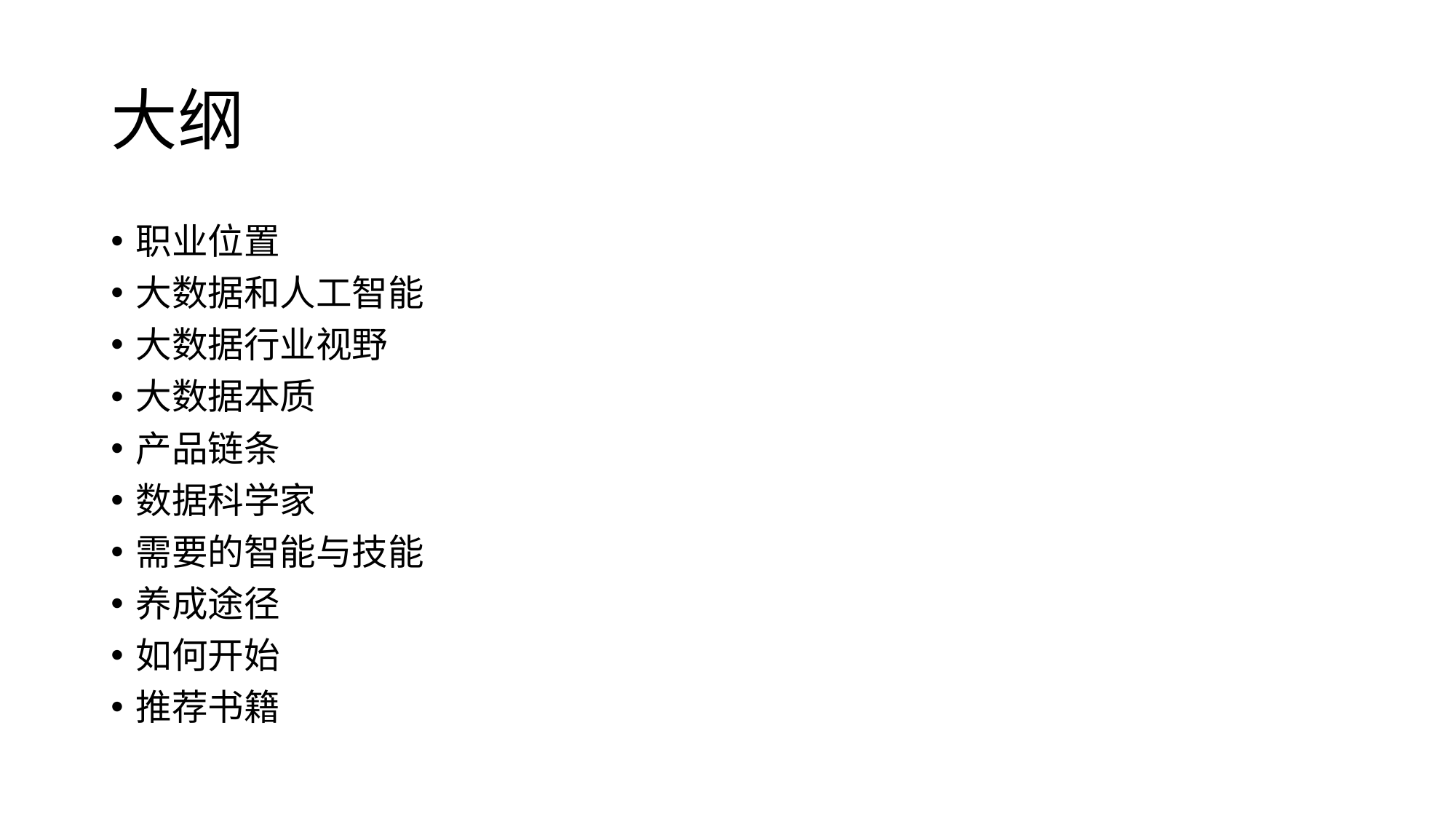

# 大纲
职业位置
大数据和人工智能
大数据行业视野
大数据本质
产品链条
数据科学家
需要的智能与技能
养成途径
如何开始
推荐书籍